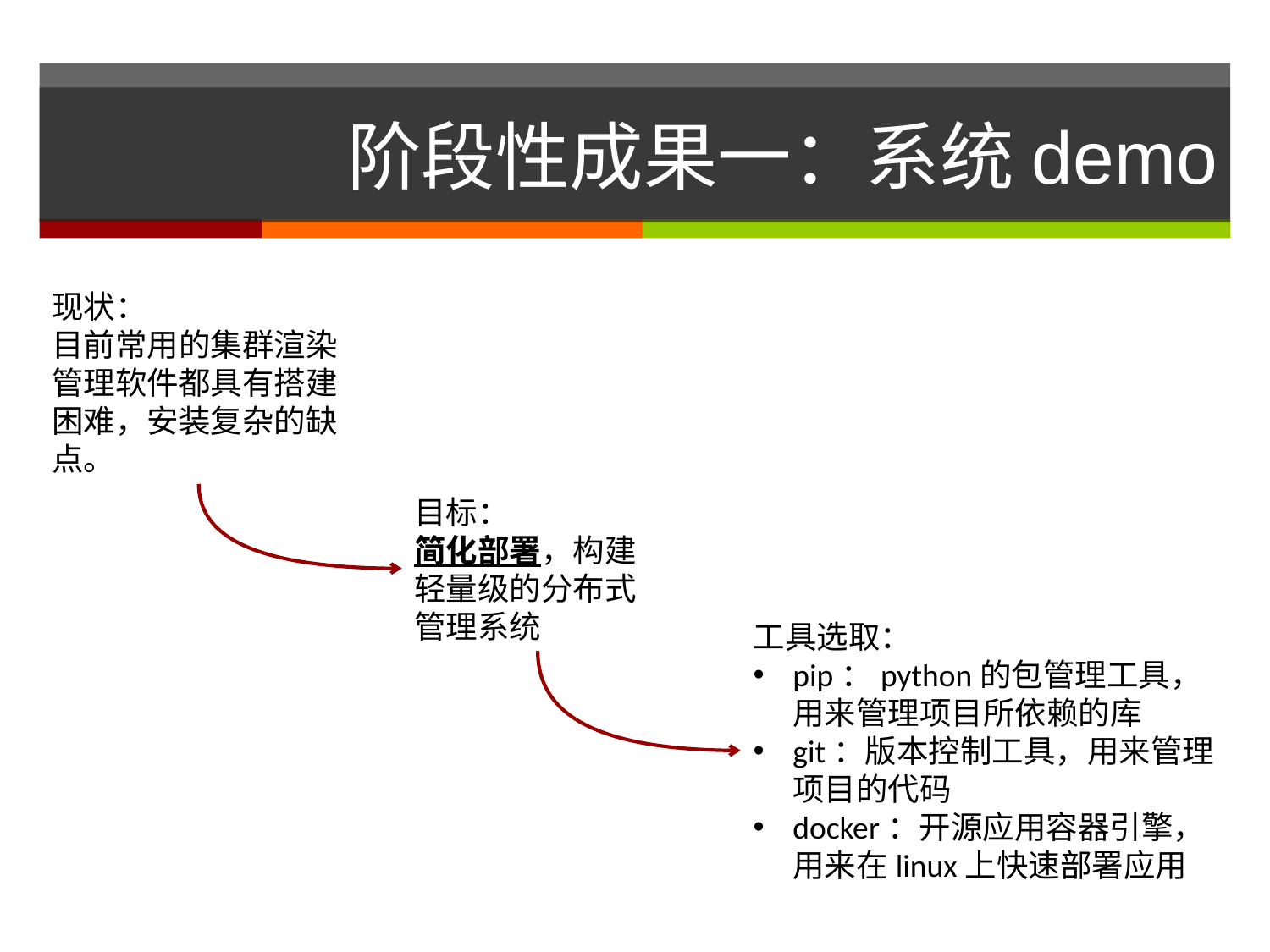

# 阶段性成果一：系统demo
现状：
目前常用的集群渲染管理软件都具有搭建困难，安装复杂的缺点。
目标：
简化部署，构建轻量级的分布式管理系统
工具选取：
pip：python的包管理工具，用来管理项目所依赖的库
git：版本控制工具，用来管理项目的代码
docker：开源应用容器引擎，用来在linux上快速部署应用